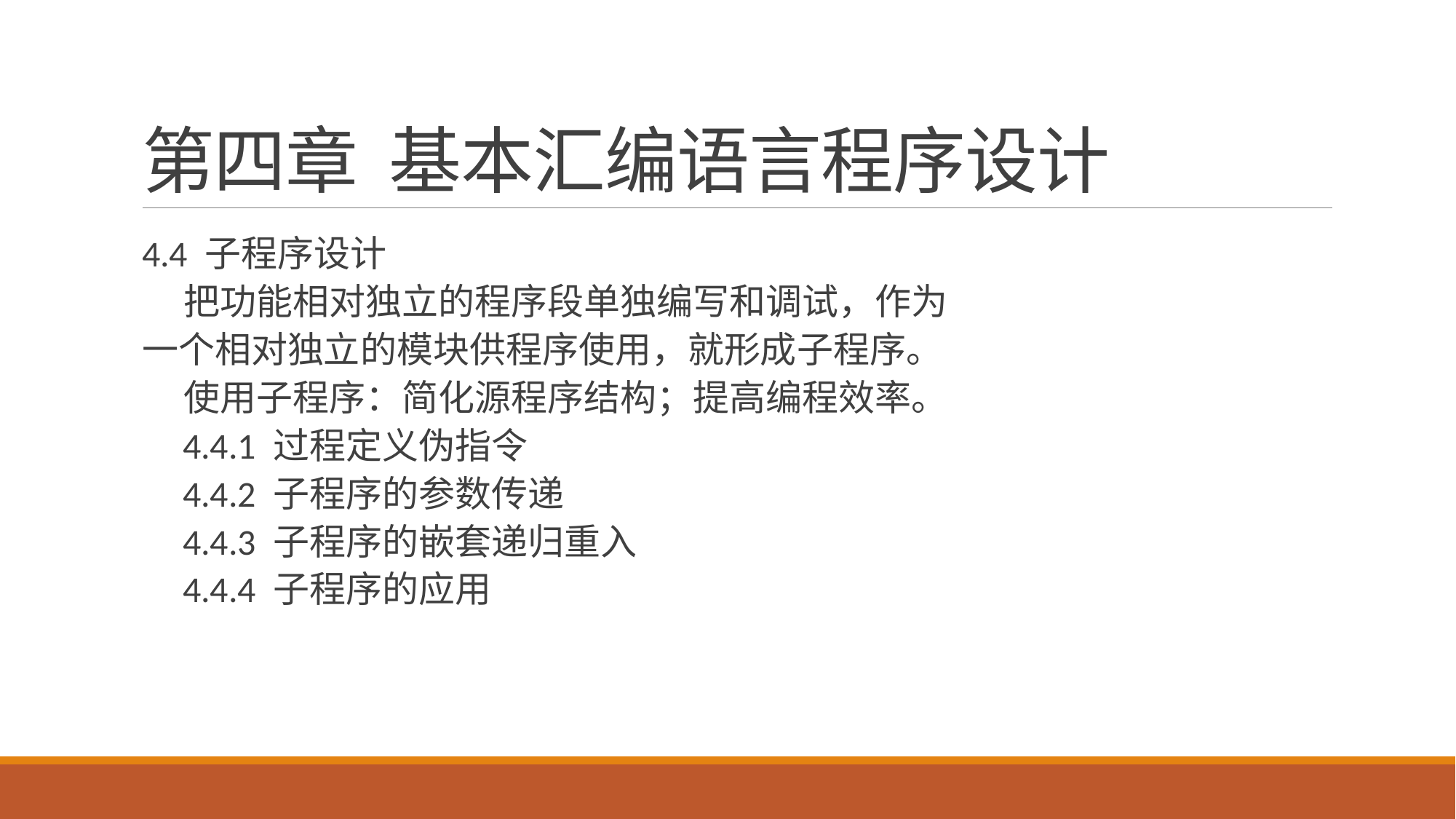

# 第四章  基本汇编语言程序设计
4.4 子程序设计
    把功能相对独立的程序段单独编写和调试，作为
一个相对独立的模块供程序使用，就形成子程序。
    使用子程序：简化源程序结构；提高编程效率。
     4.4.1 过程定义伪指令
     4.4.2 子程序的参数传递
     4.4.3 子程序的嵌套递归重入
     4.4.4 子程序的应用